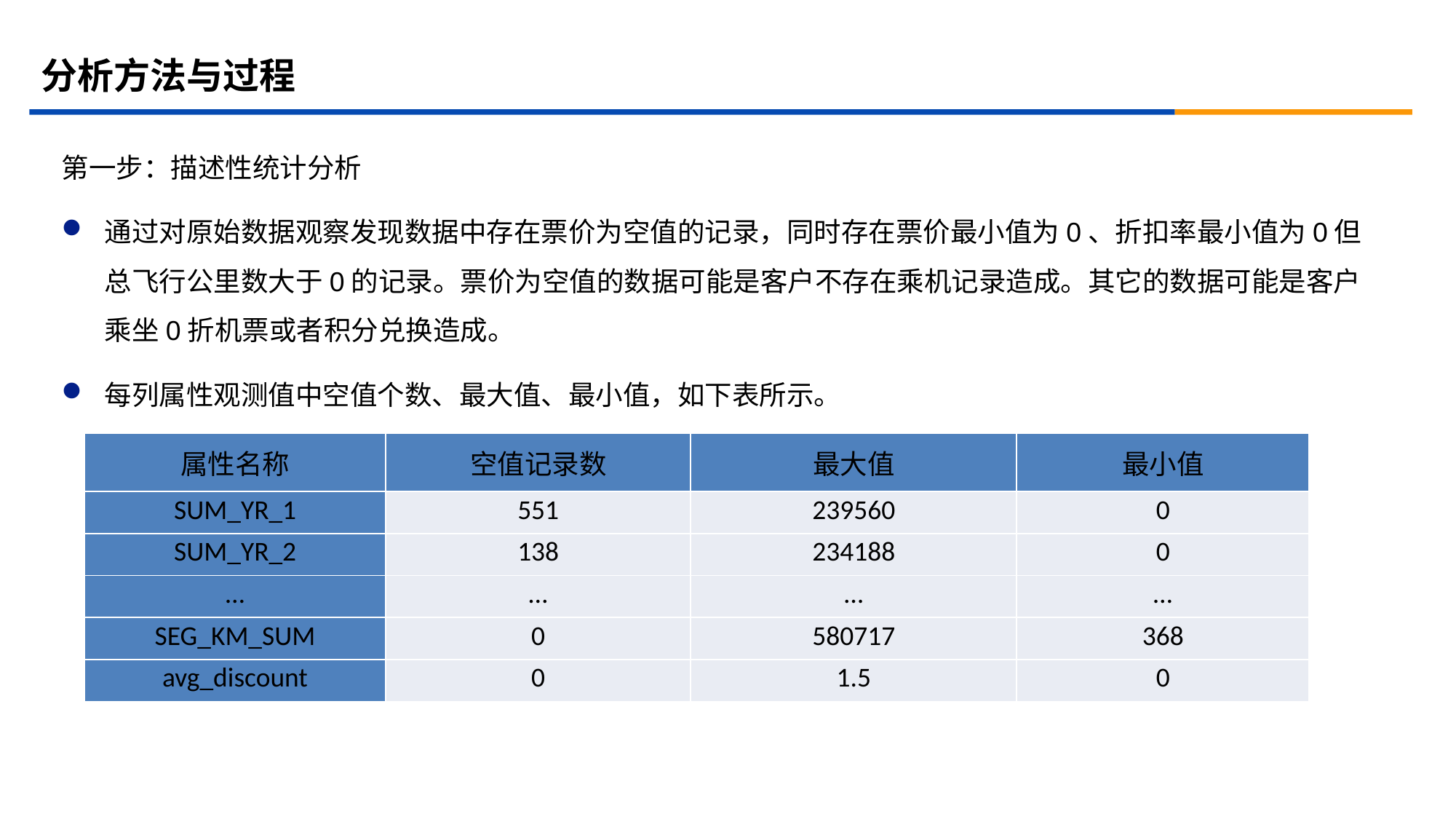

# 分析方法与过程
第一步：描述性统计分析
通过对原始数据观察发现数据中存在票价为空值的记录，同时存在票价最小值为0、折扣率最小值为0但总飞行公里数大于0的记录。票价为空值的数据可能是客户不存在乘机记录造成。其它的数据可能是客户乘坐0折机票或者积分兑换造成。
每列属性观测值中空值个数、最大值、最小值，如下表所示。

| 属性名称 | 空值记录数 | 最大值 | 最小值 |
| --- | --- | --- | --- |
| SUM\_YR\_1 | 551 | 239560 | 0 |
| SUM\_YR\_2 | 138 | 234188 | 0 |
| … | … | … | … |
| SEG\_KM\_SUM | 0 | 580717 | 368 |
| avg\_discount | 0 | 1.5 | 0 |